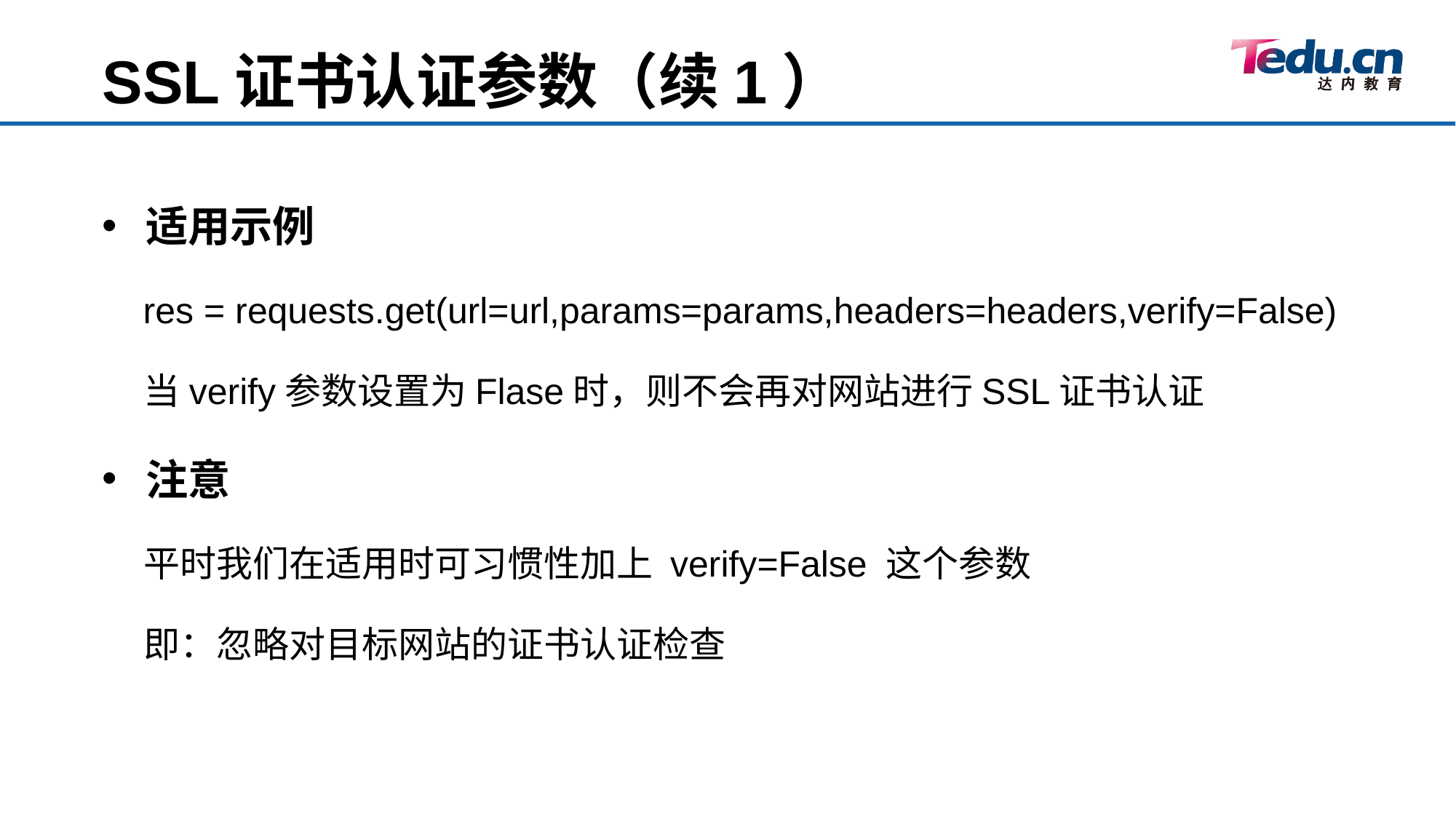

SSL证书认证参数（续1）
适用示例
    res = requests.get(url=url,params=params,headers=headers,verify=False)
    当verify参数设置为Flase时，则不会再对网站进行SSL证书认证
注意
    平时我们在适用时可习惯性加上 verify=False 这个参数
    即：忽略对目标网站的证书认证检查